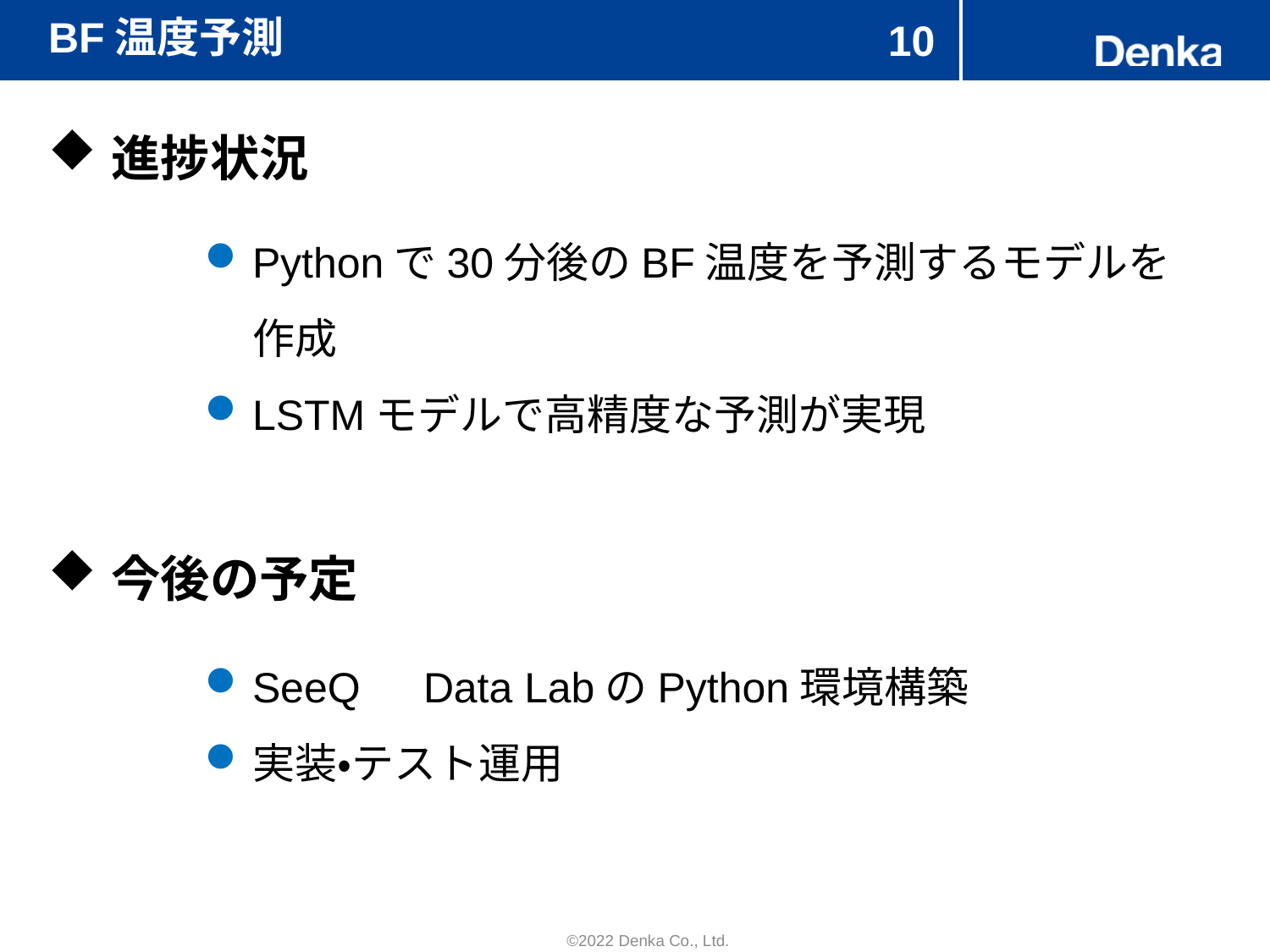

# BF温度予測
10
進捗状況
Pythonで30分後のBF温度を予測するモデルを作成
LSTMモデルで高精度な予測が実現
今後の予定
SeeQ　Data LabのPython環境構築
実装・テスト運用